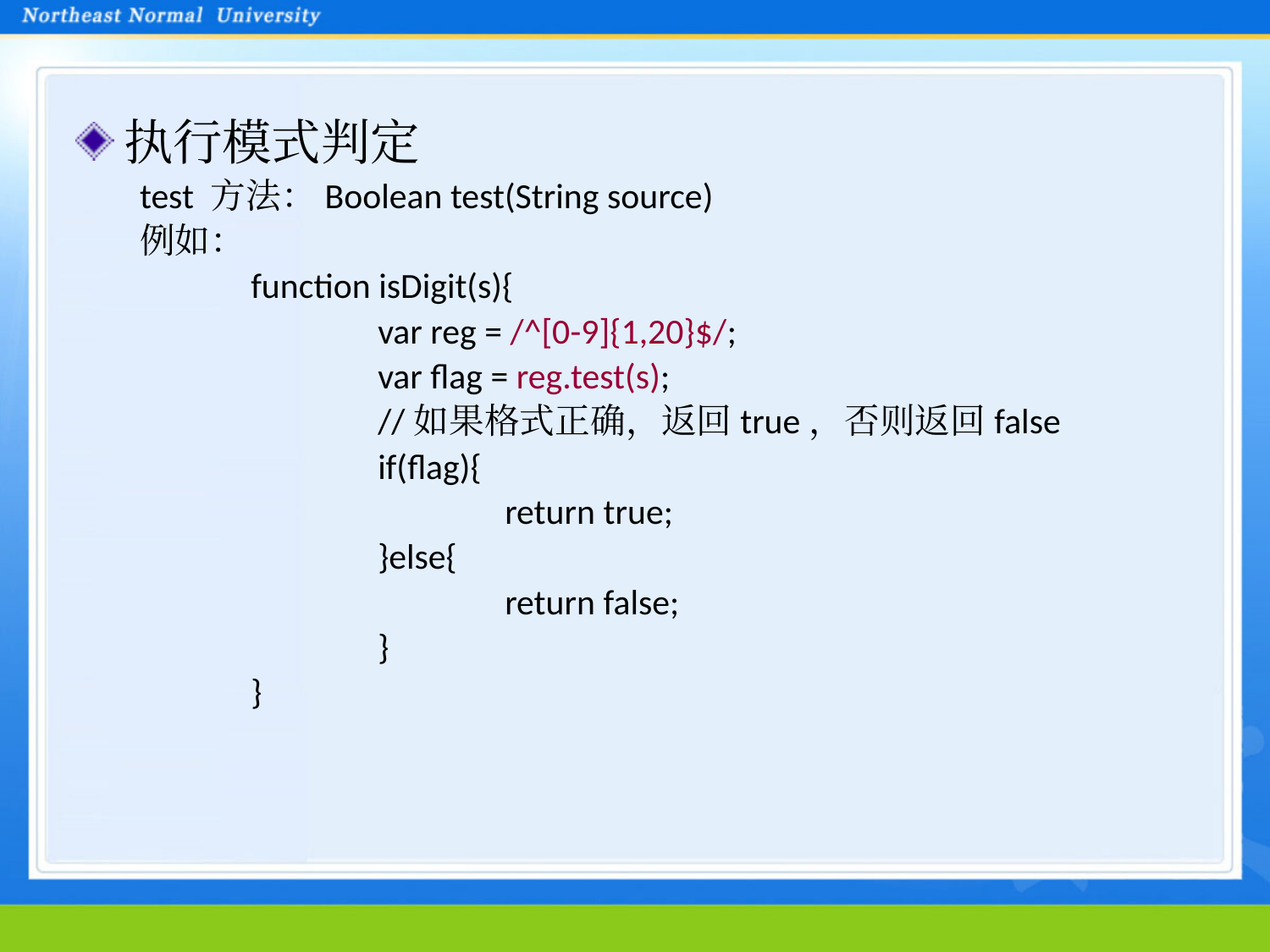

执行模式判定
test 方法：Boolean test(String source)
例如：
		function isDigit(s){
			var reg = /^[0-9]{1,20}$/;
			var flag = reg.test(s);
			//如果格式正确，返回true，否则返回false
			if(flag){
				return true;
			}else{
				return false;
			}
		}